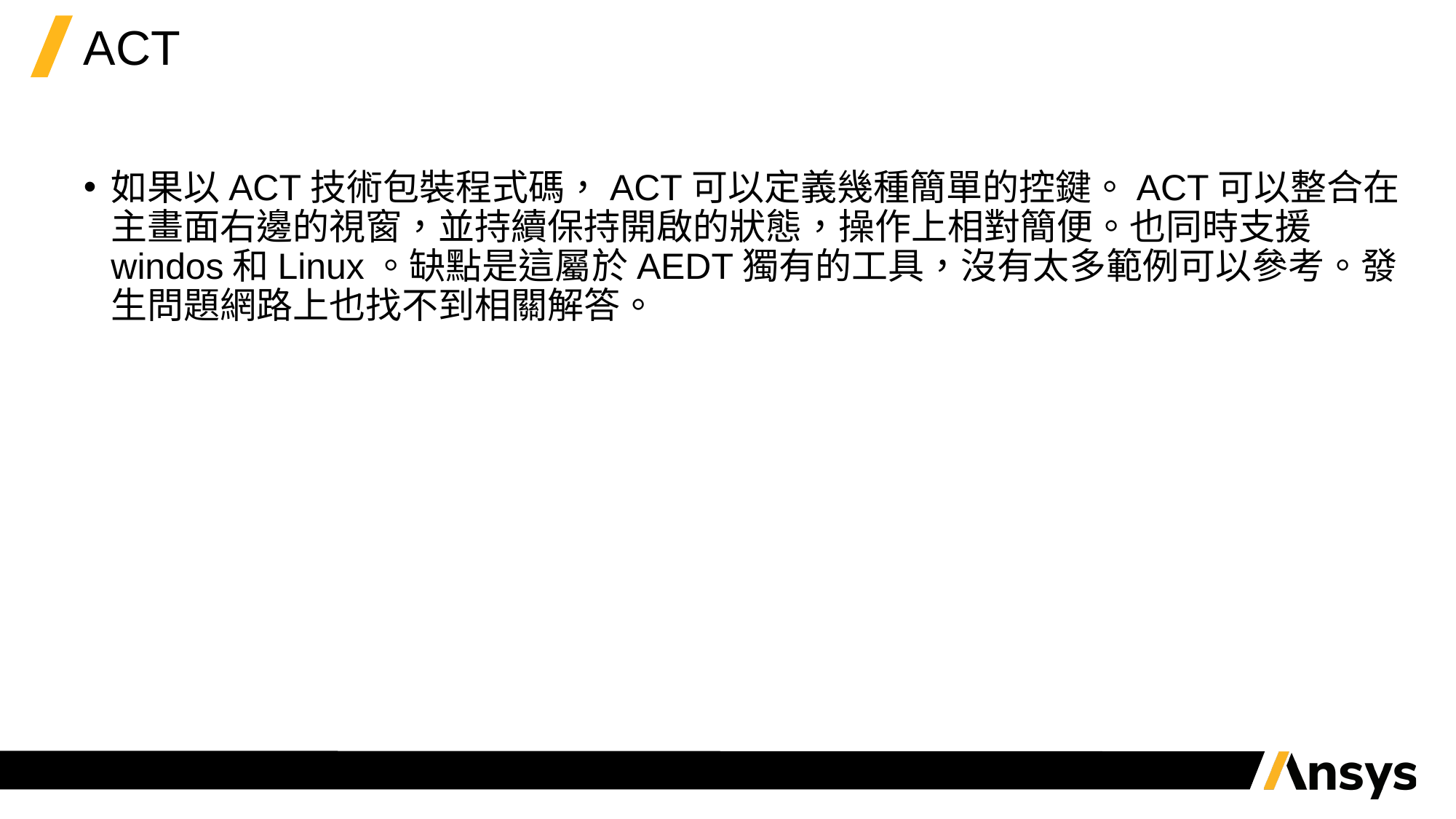

# ACT
如果以ACT技術包裝程式碼，ACT可以定義幾種簡單的控鍵。ACT可以整合在主畫面右邊的視窗，並持續保持開啟的狀態，操作上相對簡便。也同時支援windos和Linux。缺點是這屬於AEDT獨有的工具，沒有太多範例可以參考。發生問題網路上也找不到相關解答。